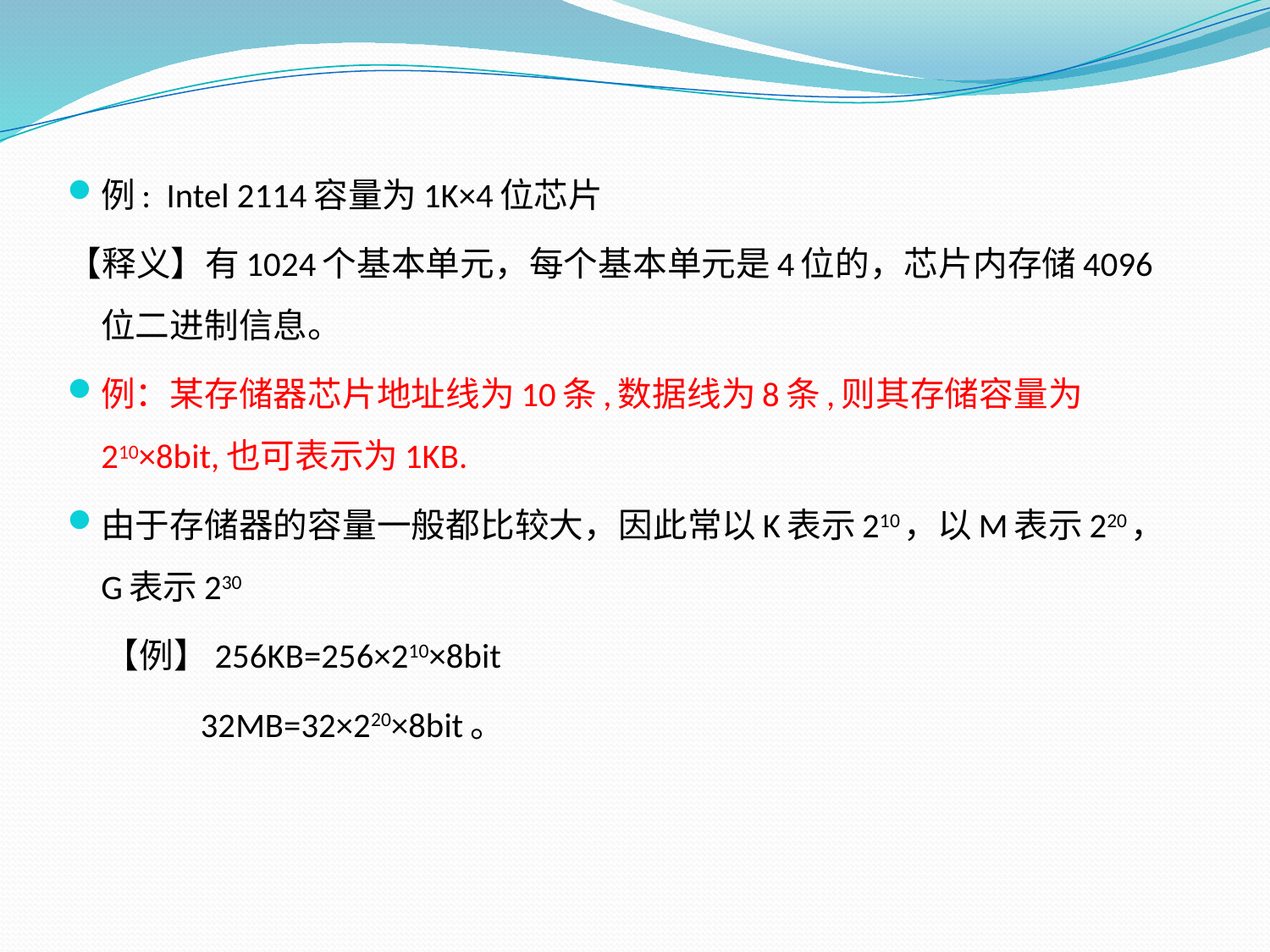

例:  Intel 2114容量为1K×4位芯片
【释义】有1024个基本单元，每个基本单元是4位的，芯片内存储4096位二进制信息。
例：某存储器芯片地址线为10条,数据线为8条,则其存储容量为210×8bit,也可表示为1KB.
由于存储器的容量一般都比较大，因此常以K表示210，以M表示220，G表示230
    【例】256KB=256×210×8bit
                 32MB=32×220×8bit。